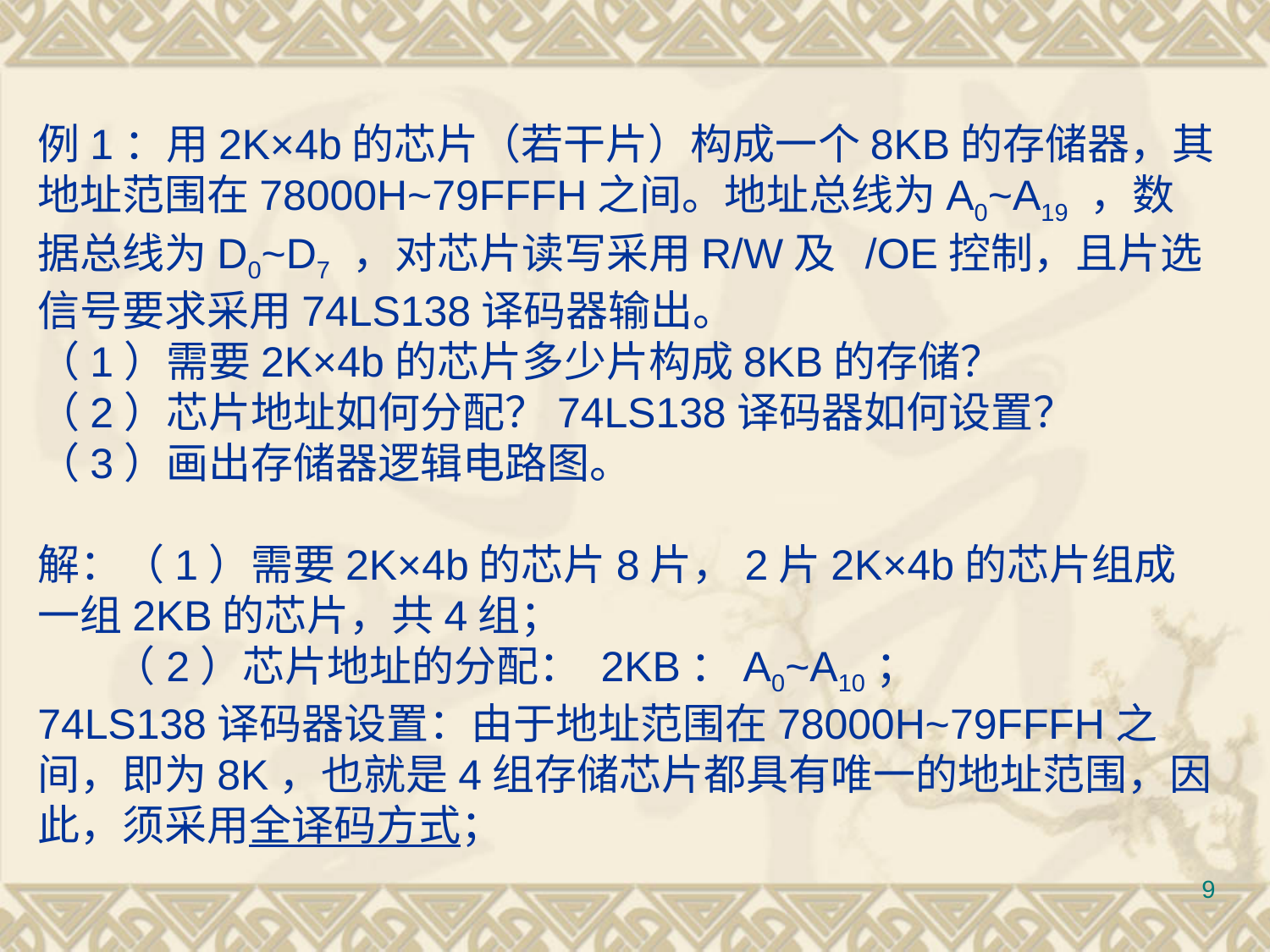

# 例1：用2K×4b的芯片（若干片）构成一个8KB的存储器，其地址范围在78000H~79FFFH之间。地址总线为A0~A19 ，数据总线为D0~D7 ，对芯片读写采用R/W及  /OE控制，且片选信号要求采用74LS138译码器输出。 （1）需要2K×4b的芯片多少片构成8KB的存储？ （2）芯片地址如何分配？74LS138译码器如何设置？ （3）画出存储器逻辑电路图。 解：（1）需要2K×4b的芯片8片，2片2K×4b的芯片组成一组2KB的芯片，共4组； （2）芯片地址的分配： 2KB：A0~A10； 74LS138译码器设置：由于地址范围在78000H~79FFFH之间，即为8K，也就是4组存储芯片都具有唯一的地址范围，因此，须采用全译码方式；
9